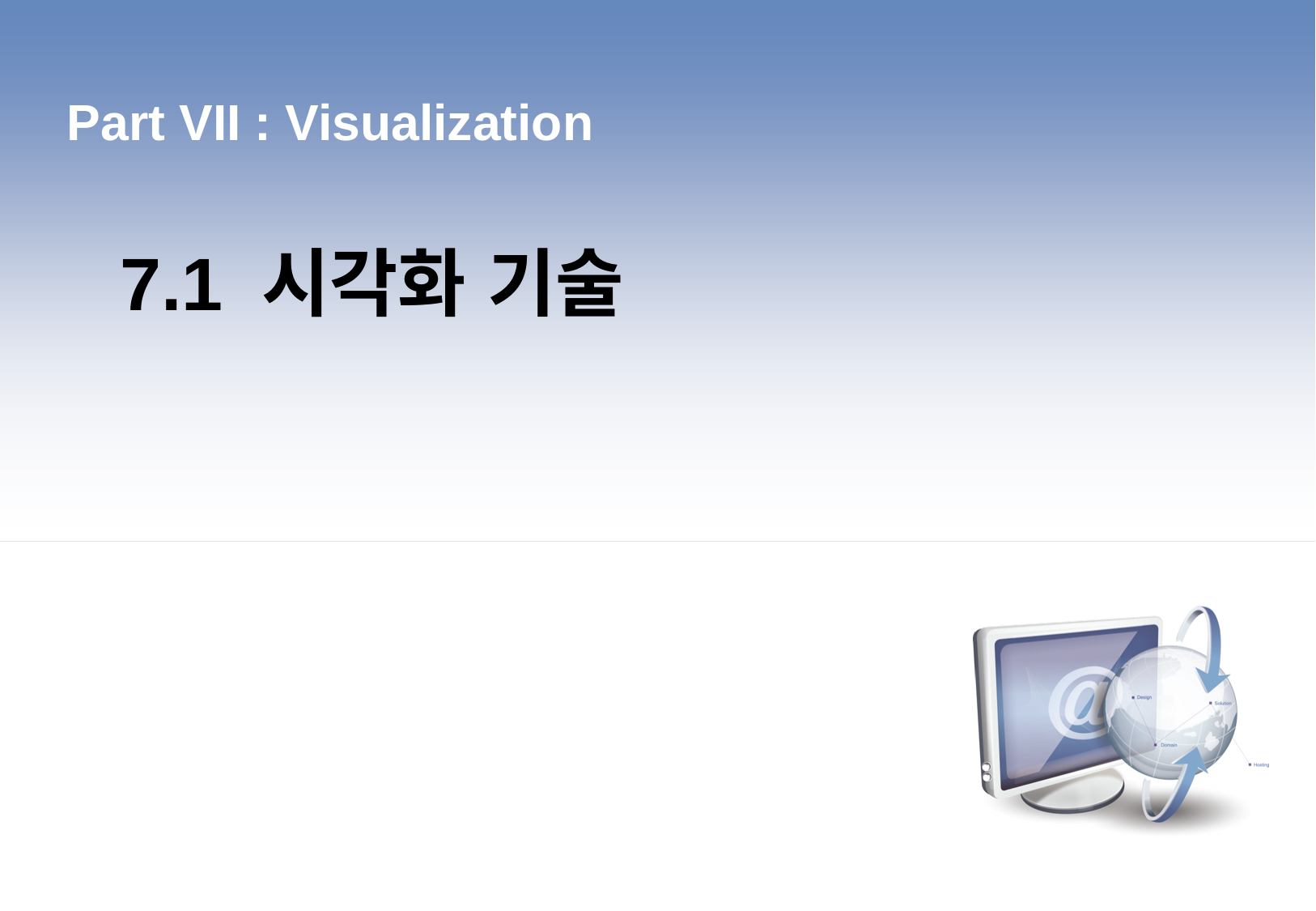

Part VII : Visualization
7.1 시각화 기술